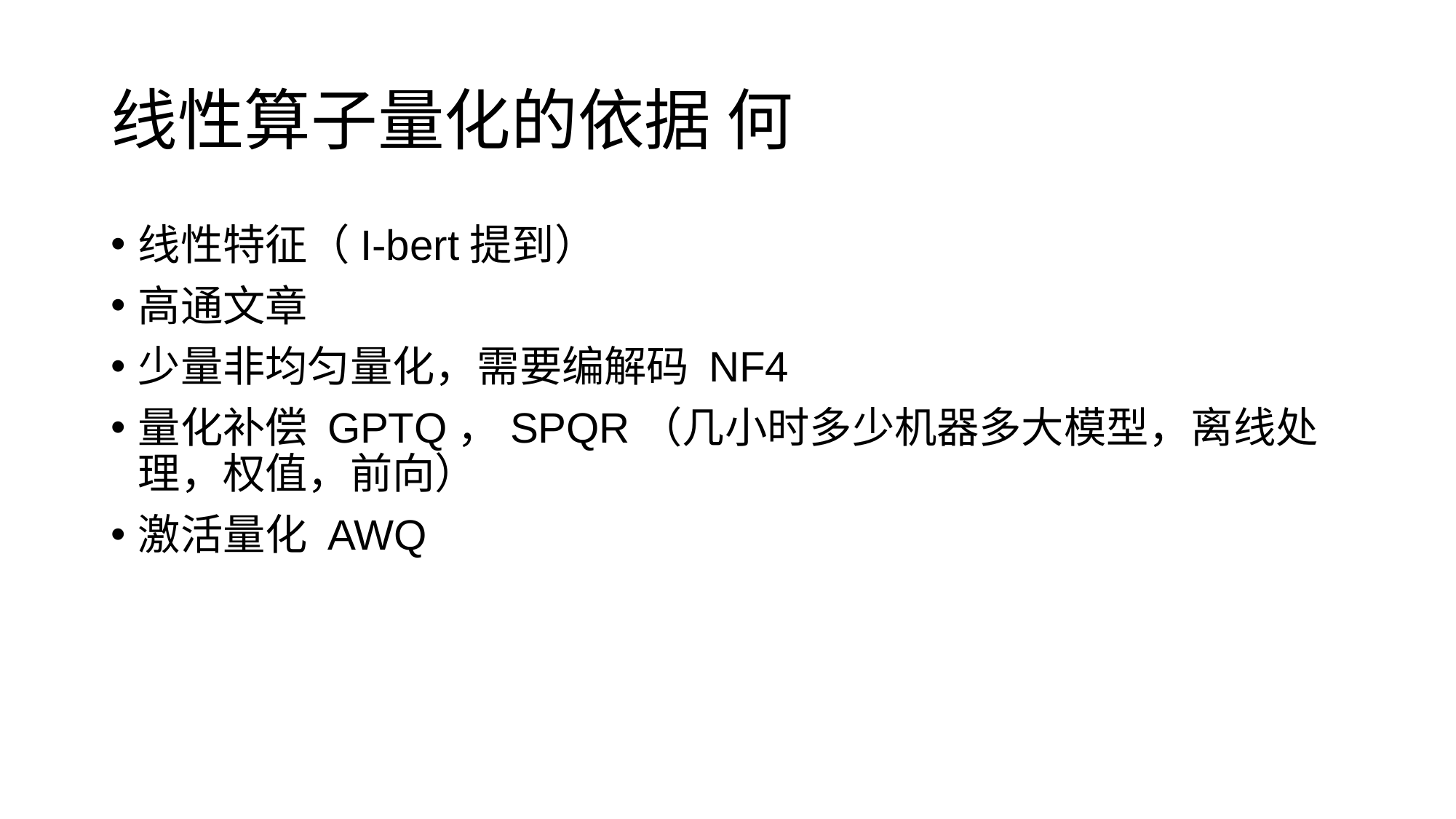

# 线性算子量化的依据 何
线性特征（I-bert提到）
高通文章
少量非均匀量化，需要编解码 NF4
量化补偿 GPTQ，SPQR（几小时多少机器多大模型，离线处理，权值，前向）
激活量化 AWQ